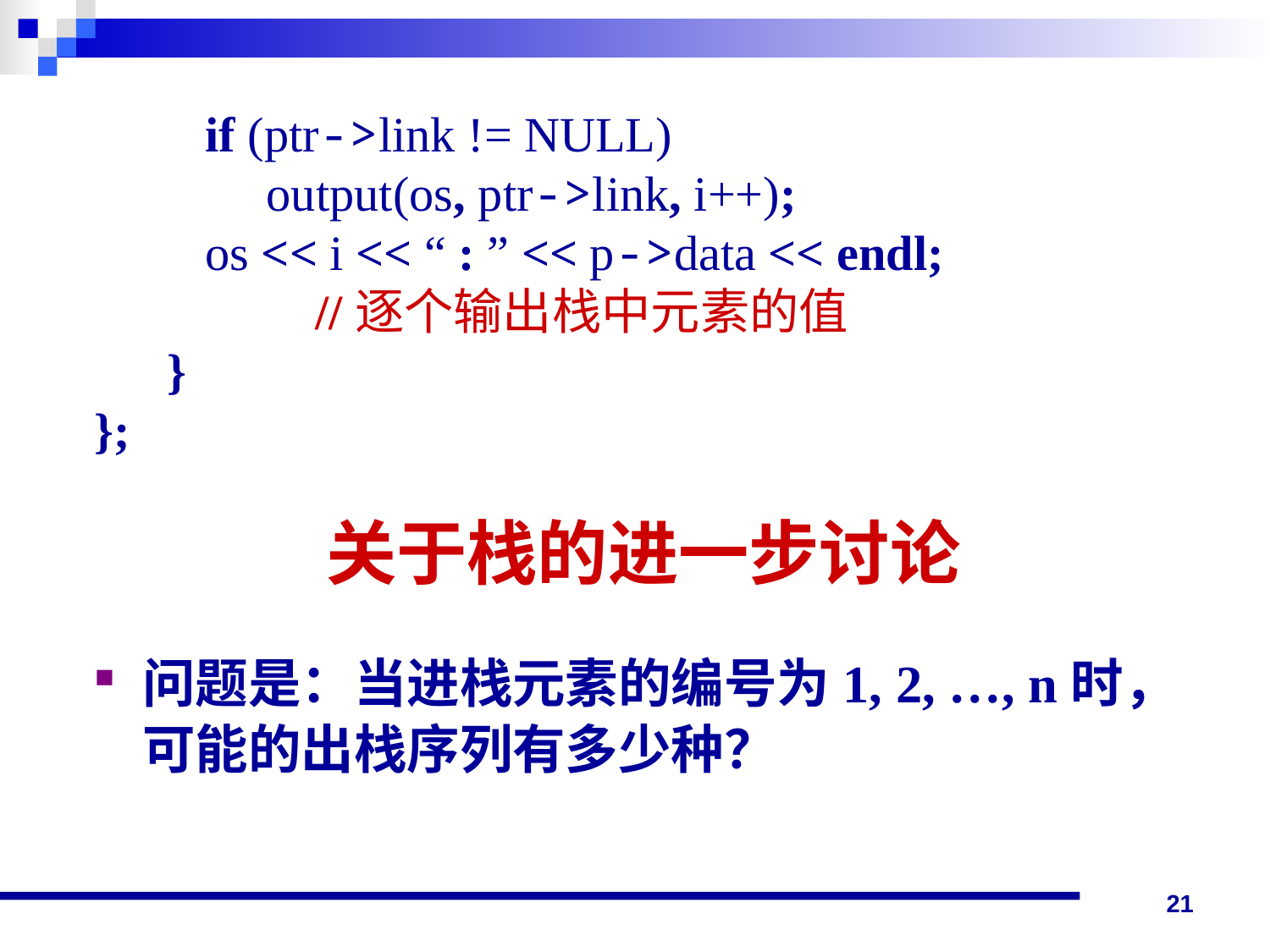

if (ptr->link != NULL)
              output(os, ptr->link, i++);
         os << i << “ : ” << p->data << endl;
                  //逐个输出栈中元素的值
	  }
};

问题是：当进栈元素的编号为1, 2, …, n时，可能的出栈序列有多少种？
# 关于栈的进一步讨论
21